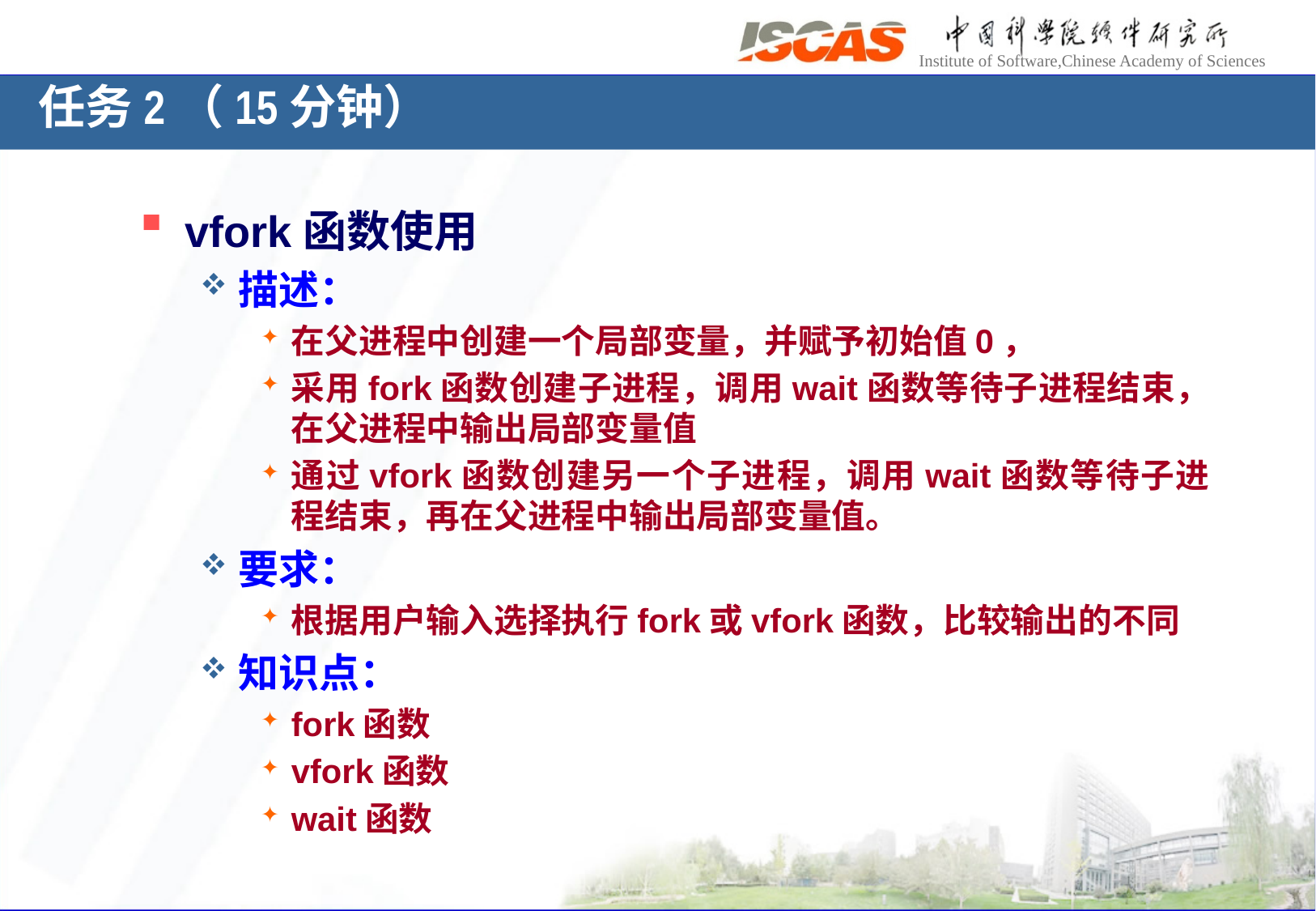

# 任务2（15分钟）
vfork函数使用
描述：
在父进程中创建一个局部变量，并赋予初始值0，
采用fork函数创建子进程，调用wait函数等待子进程结束，在父进程中输出局部变量值
通过vfork函数创建另一个子进程，调用wait函数等待子进程结束，再在父进程中输出局部变量值。
要求：
根据用户输入选择执行fork或vfork函数，比较输出的不同
知识点：
fork函数
vfork函数
wait函数